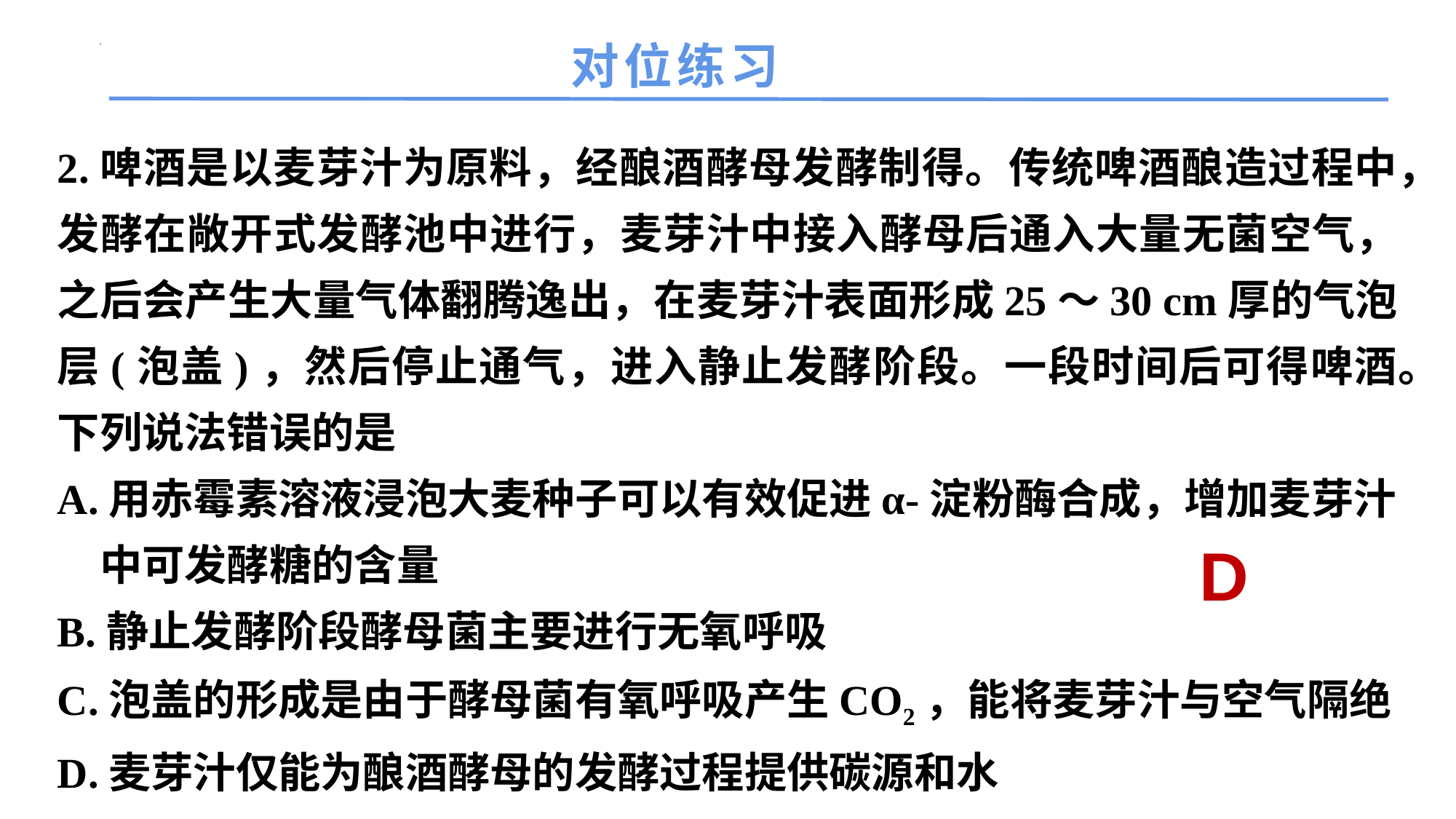

对位练习
2.啤酒是以麦芽汁为原料，经酿酒酵母发酵制得。传统啤酒酿造过程中，发酵在敞开式发酵池中进行，麦芽汁中接入酵母后通入大量无菌空气，之后会产生大量气体翻腾逸出，在麦芽汁表面形成25～30 cm厚的气泡层(泡盖)，然后停止通气，进入静止发酵阶段。一段时间后可得啤酒。下列说法错误的是
A.用赤霉素溶液浸泡大麦种子可以有效促进α-淀粉酶合成，增加麦芽汁
　中可发酵糖的含量
B.静止发酵阶段酵母菌主要进行无氧呼吸
C.泡盖的形成是由于酵母菌有氧呼吸产生CO2，能将麦芽汁与空气隔绝
D.麦芽汁仅能为酿酒酵母的发酵过程提供碳源和水
D